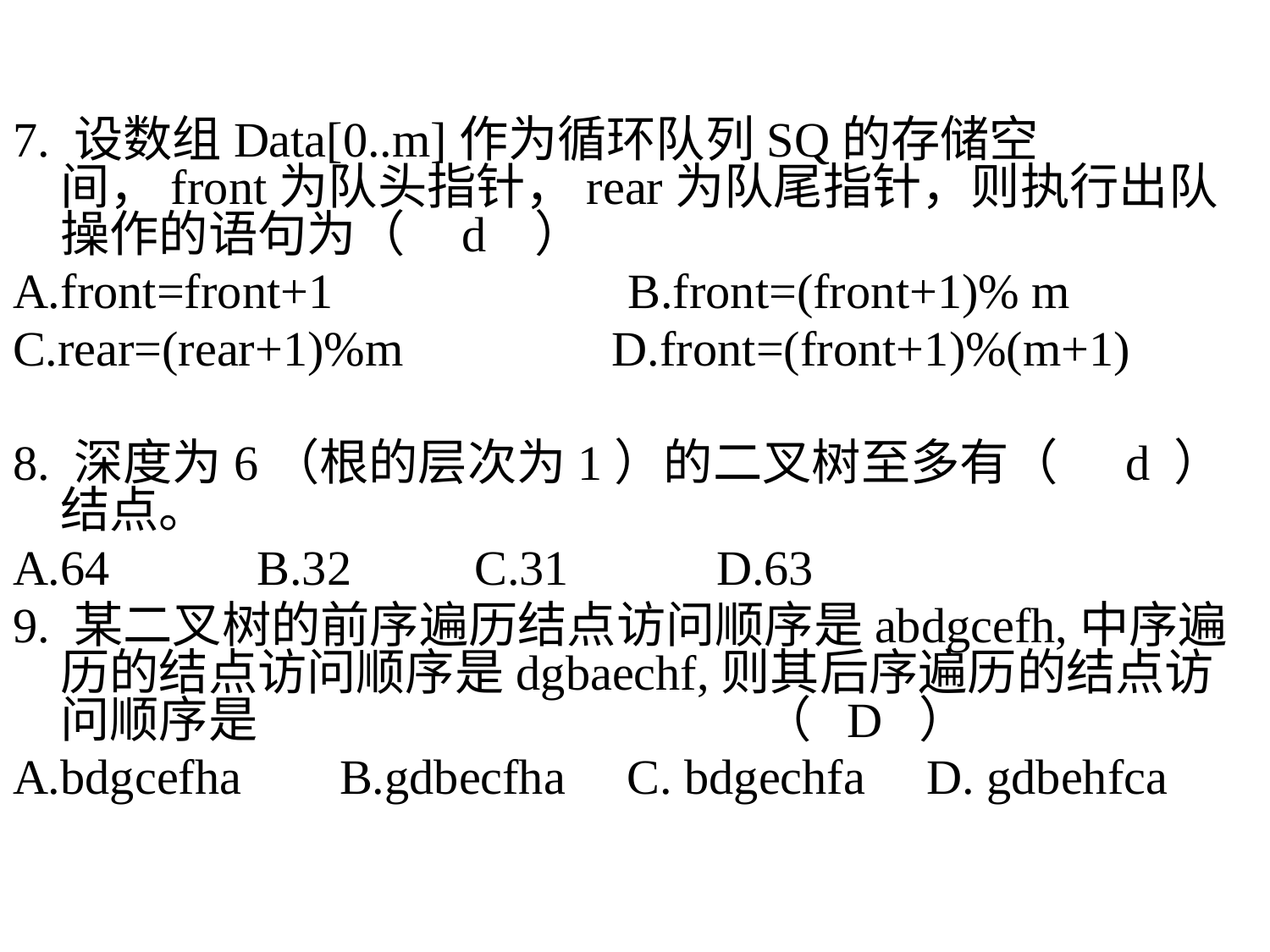

7. 设数组Data[0..m]作为循环队列SQ的存储空间，front为队头指针，rear为队尾指针，则执行出队操作的语句为（    d   ）
A.front=front+1                        B.front=(front+1)% m
C.rear=(rear+1)%m                 D.front=(front+1)%(m+1)

8. 深度为6（根的层次为1）的二叉树至多有（     d ）结点。
A.64            B.32          C.31            D.63
9. 某二叉树的前序遍历结点访问顺序是abdgcefh,中序遍历的结点访问顺序是dgbaechf,则其后序遍历的结点访问顺序是                                              （  D  ）
A.bdgcefha        B.gdbecfha     C. bdgechfa     D. gdbehfca